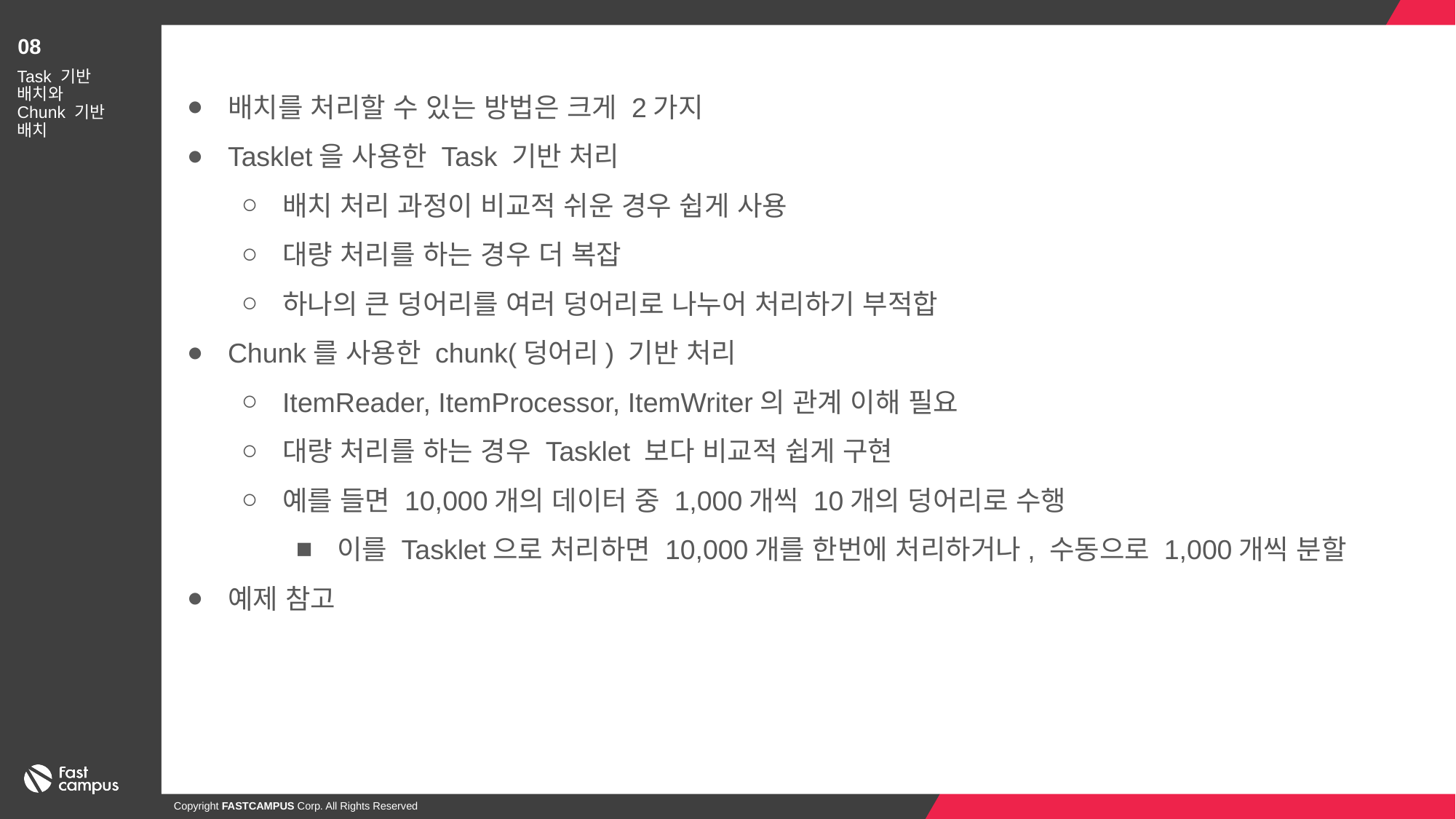

08
배치를 처리할 수 있는 방법은 크게 2가지
Tasklet을 사용한 Task 기반 처리
배치 처리 과정이 비교적 쉬운 경우 쉽게 사용
대량 처리를 하는 경우 더 복잡
하나의 큰 덩어리를 여러 덩어리로 나누어 처리하기 부적합
Chunk를 사용한 chunk(덩어리) 기반 처리
ItemReader, ItemProcessor, ItemWriter의 관계 이해 필요
대량 처리를 하는 경우 Tasklet 보다 비교적 쉽게 구현
예를 들면 10,000개의 데이터 중 1,000개씩 10개의 덩어리로 수행
이를 Tasklet으로 처리하면 10,000개를 한번에 처리하거나, 수동으로 1,000개씩 분할
예제 참고
Task 기반 배치와
Chunk 기반 배치